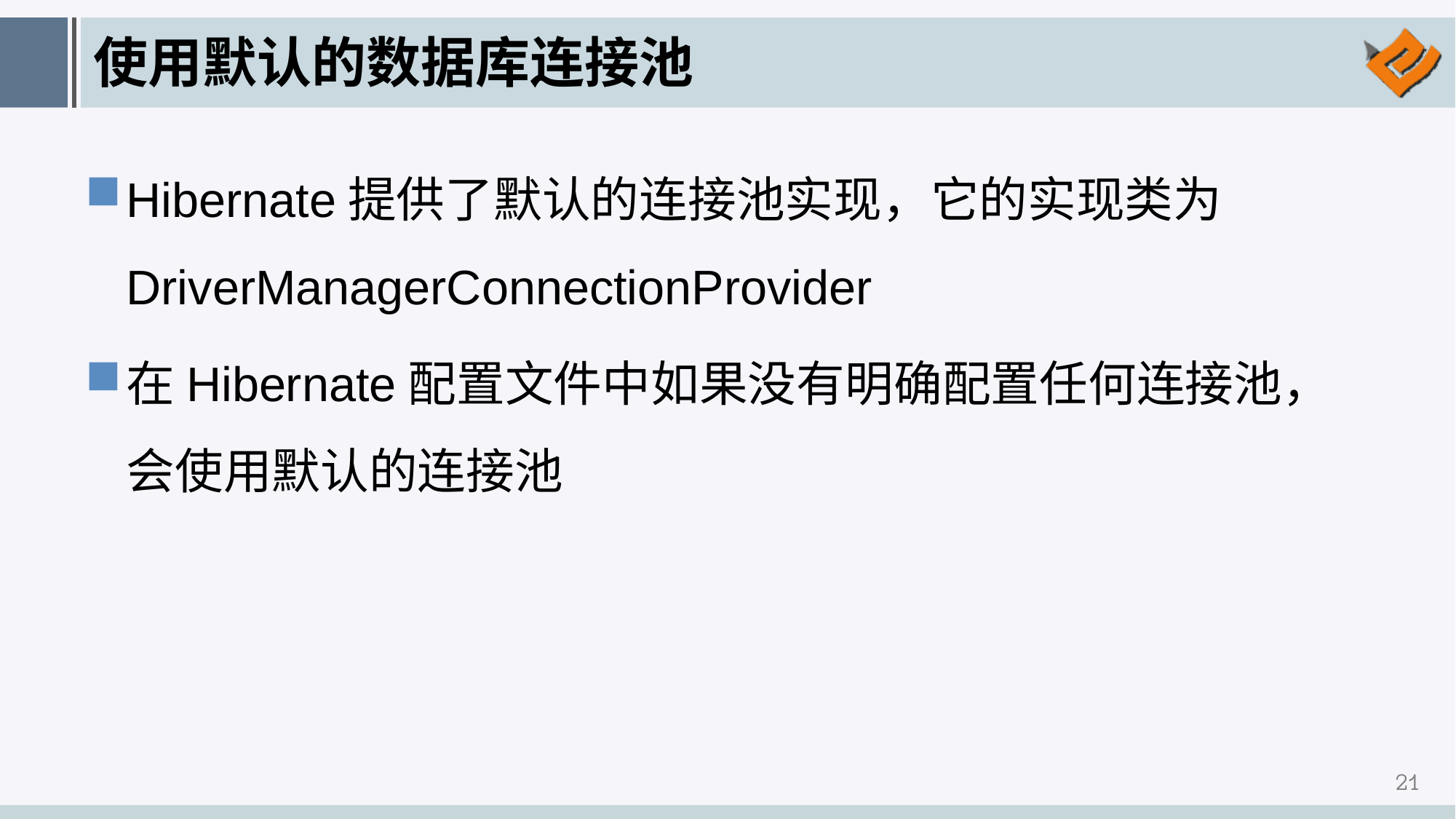

# 使用默认的数据库连接池
Hibernate提供了默认的连接池实现，它的实现类为DriverManagerConnectionProvider
在Hibernate配置文件中如果没有明确配置任何连接池，会使用默认的连接池